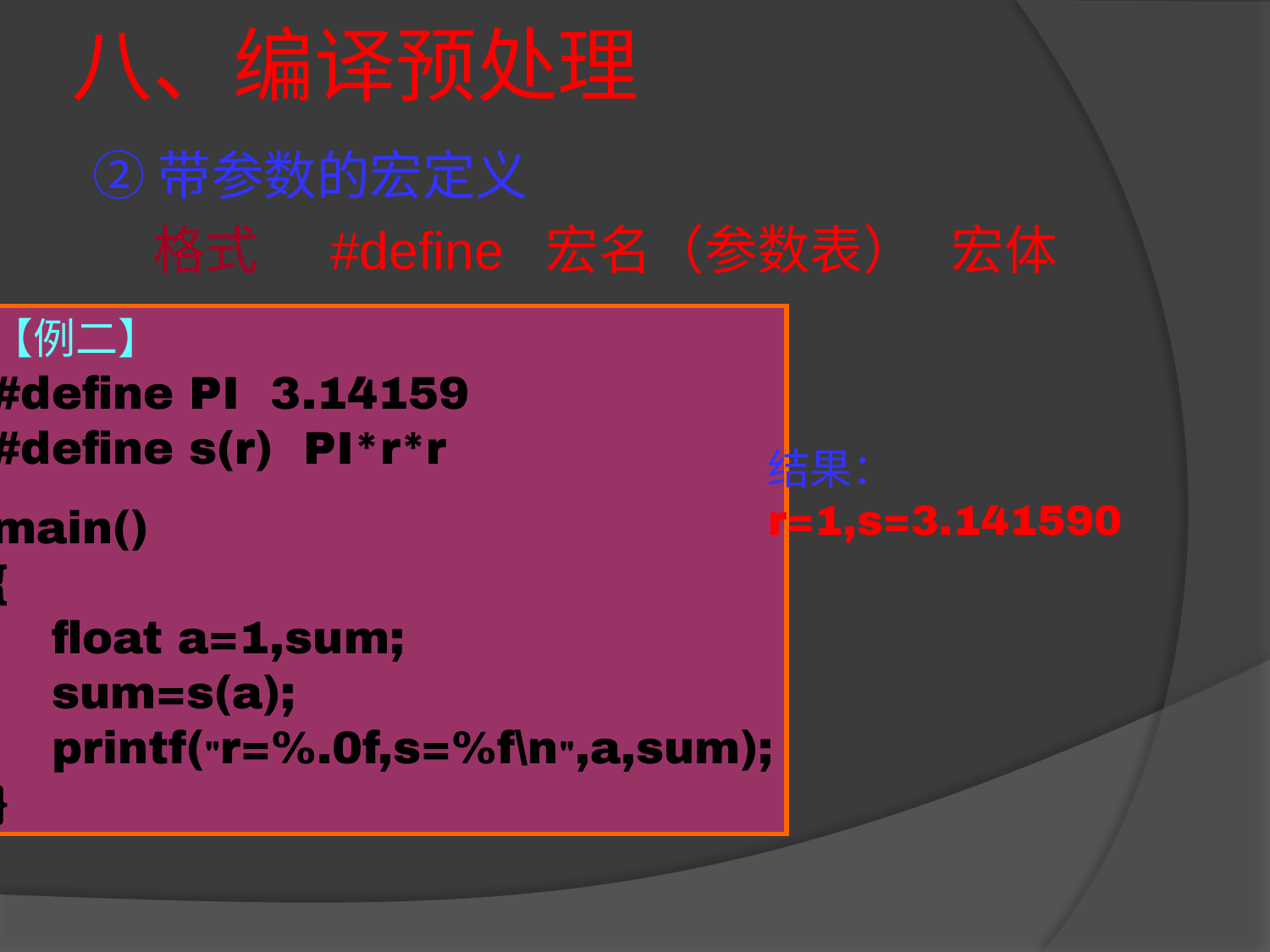

# 八、编译预处理
②带参数的宏定义
    格式     #define  宏名（参数表）   宏体
【例二】
#define PI  3.14159
#define s(r)  PI*r*r
main()
{
    float a=1,sum;
    sum=s(a);
    printf("r=%.0f,s=%f\n",a,sum);
}
结果：
r=1,s=3.141590